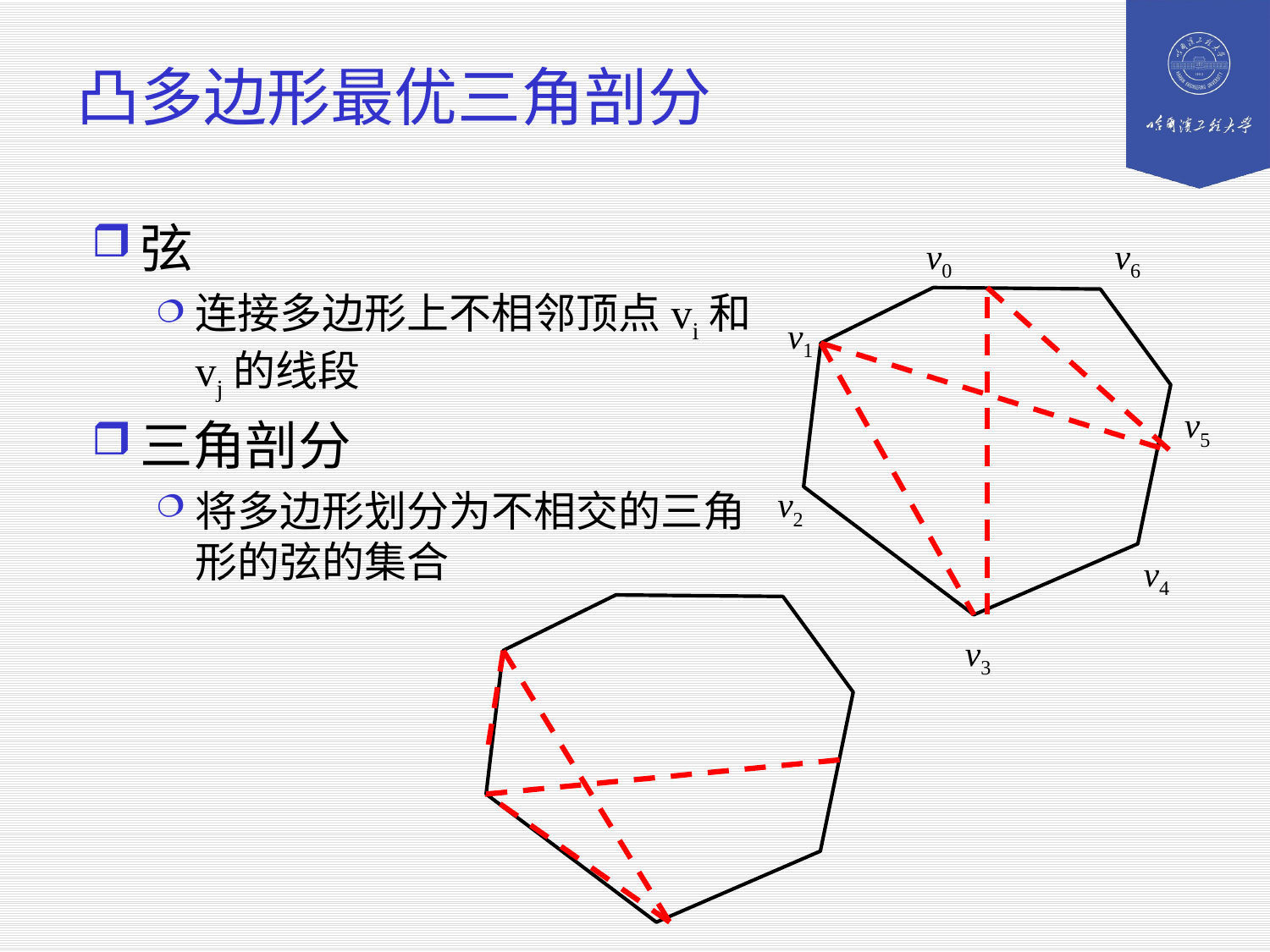

# 凸多边形最优三角剖分
弦
连接多边形上不相邻顶点vi和vj的线段
三角剖分
将多边形划分为不相交的三角形的弦的集合
v0
v6

v1
v5
v2
v4

v3